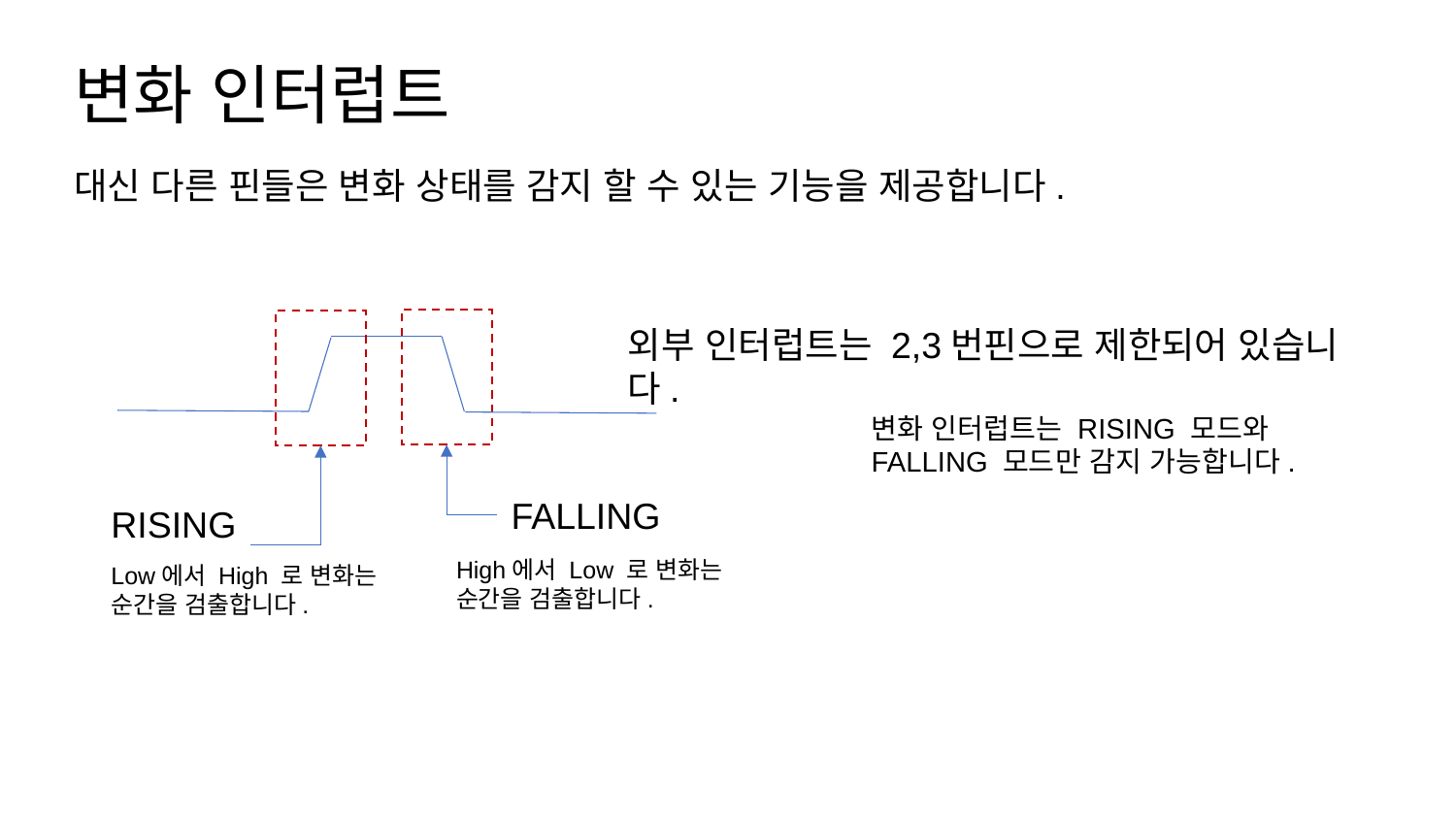

변화 인터럽트
대신 다른 핀들은 변화 상태를 감지 할 수 있는 기능을 제공합니다.

외부 인터럽트는 2,3번핀으로 제한되어 있습니다.
변화 인터럽트는 RISING 모드와
FALLING 모드만 감지 가능합니다.
FALLING
RISING
High에서 Low 로 변화는 순간을 검출합니다.
Low에서 High 로 변화는 순간을 검출합니다.